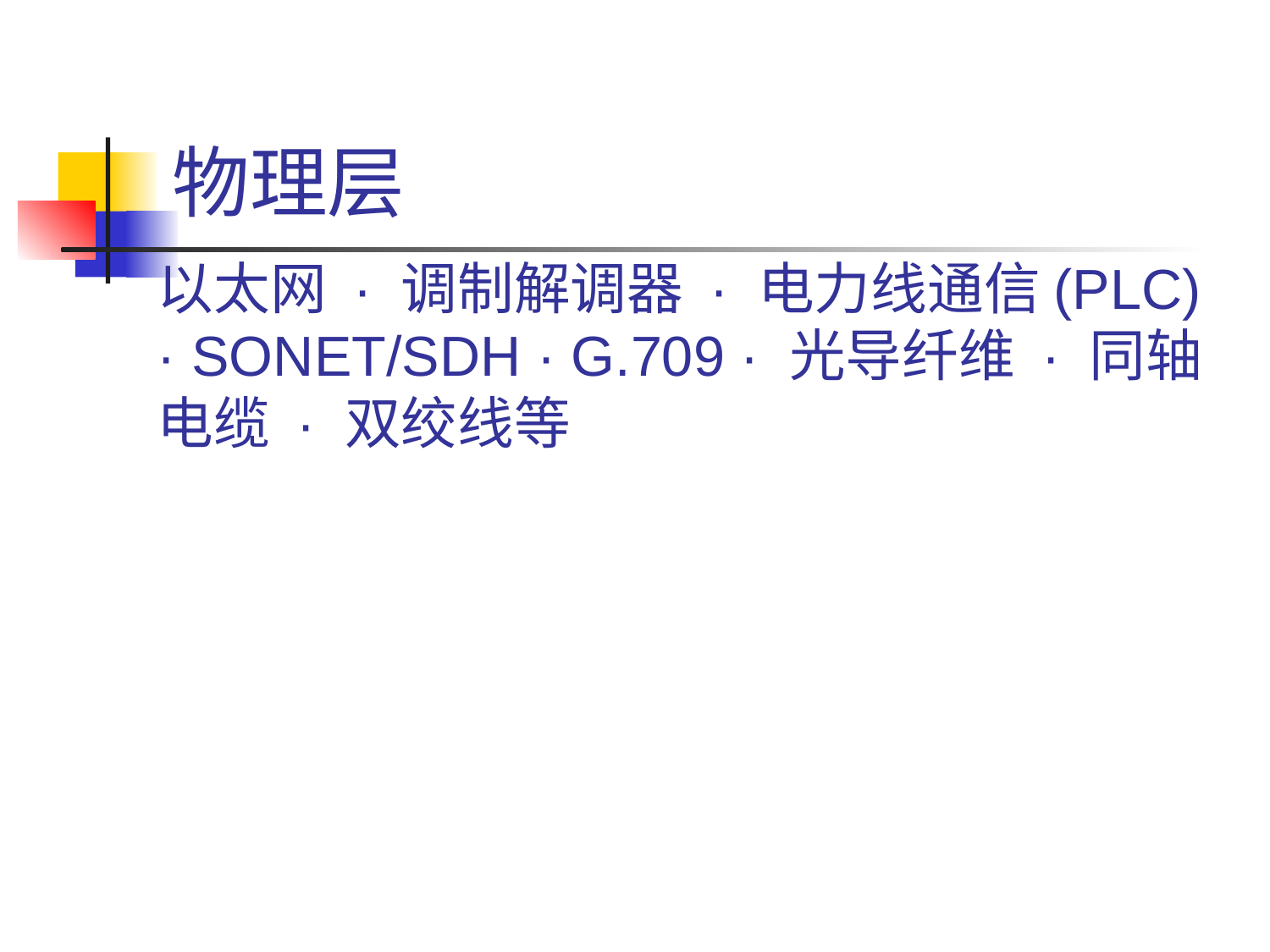

# 物理层
以太网 · 调制解调器 · 电力线通信(PLC) · SONET/SDH · G.709 · 光导纤维 · 同轴电缆 · 双绞线等